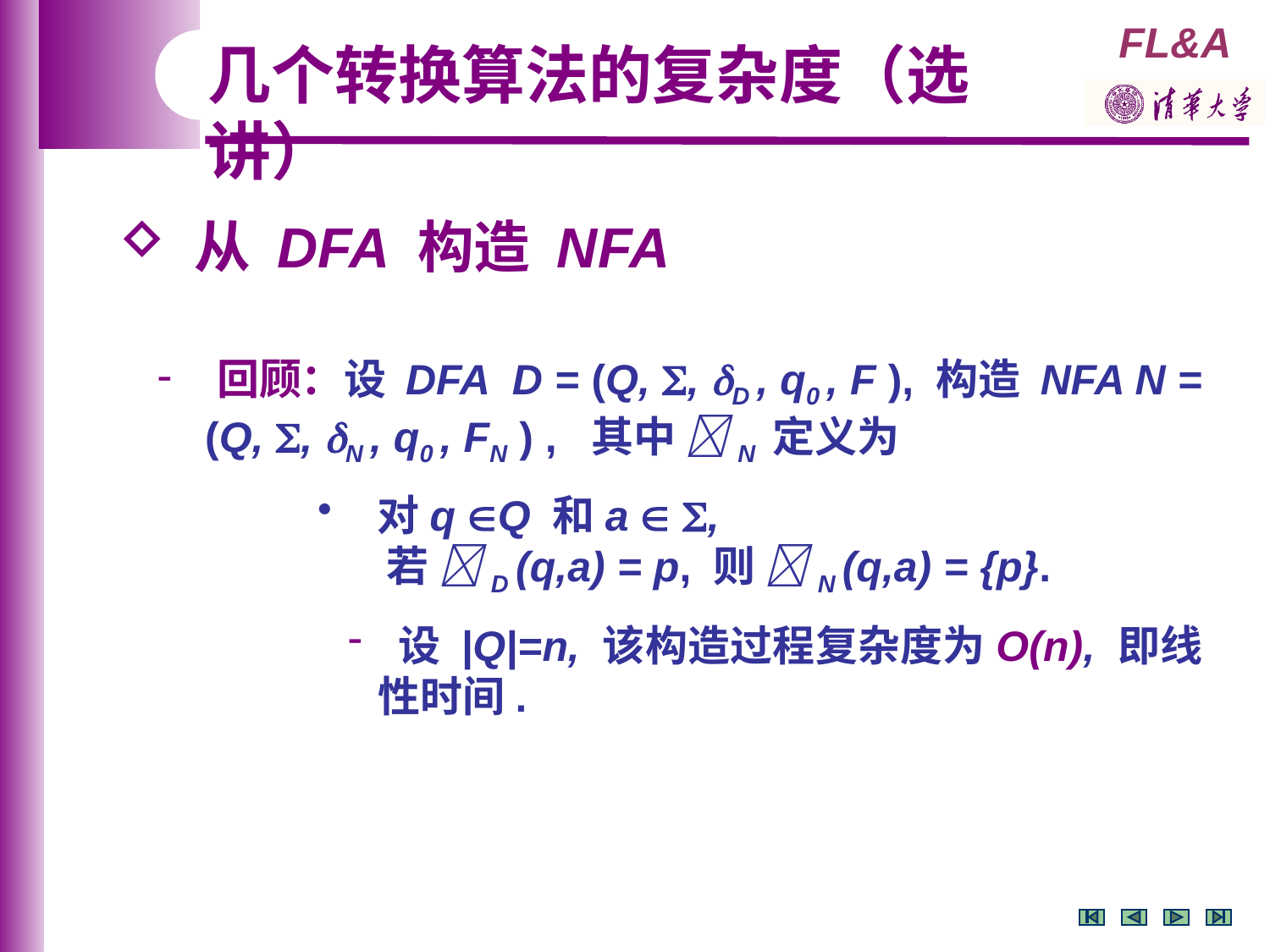

几个转换算法的复杂度（选讲）
 从 DFA 构造 NFA
  回顾：设 DFA  D = (Q, Σ, δD , q0 , F ), 构造 NFA N =
    (Q, Σ, δN , q0 , FN ) ,  其中 δN 定义为

  对q ∈Q 和a ∈ Σ,
   若 δD (q,a) = p, 则 δN (q,a) = {p}.

 设 |Q|=n, 该构造过程复杂度为O(n), 即线性时间.